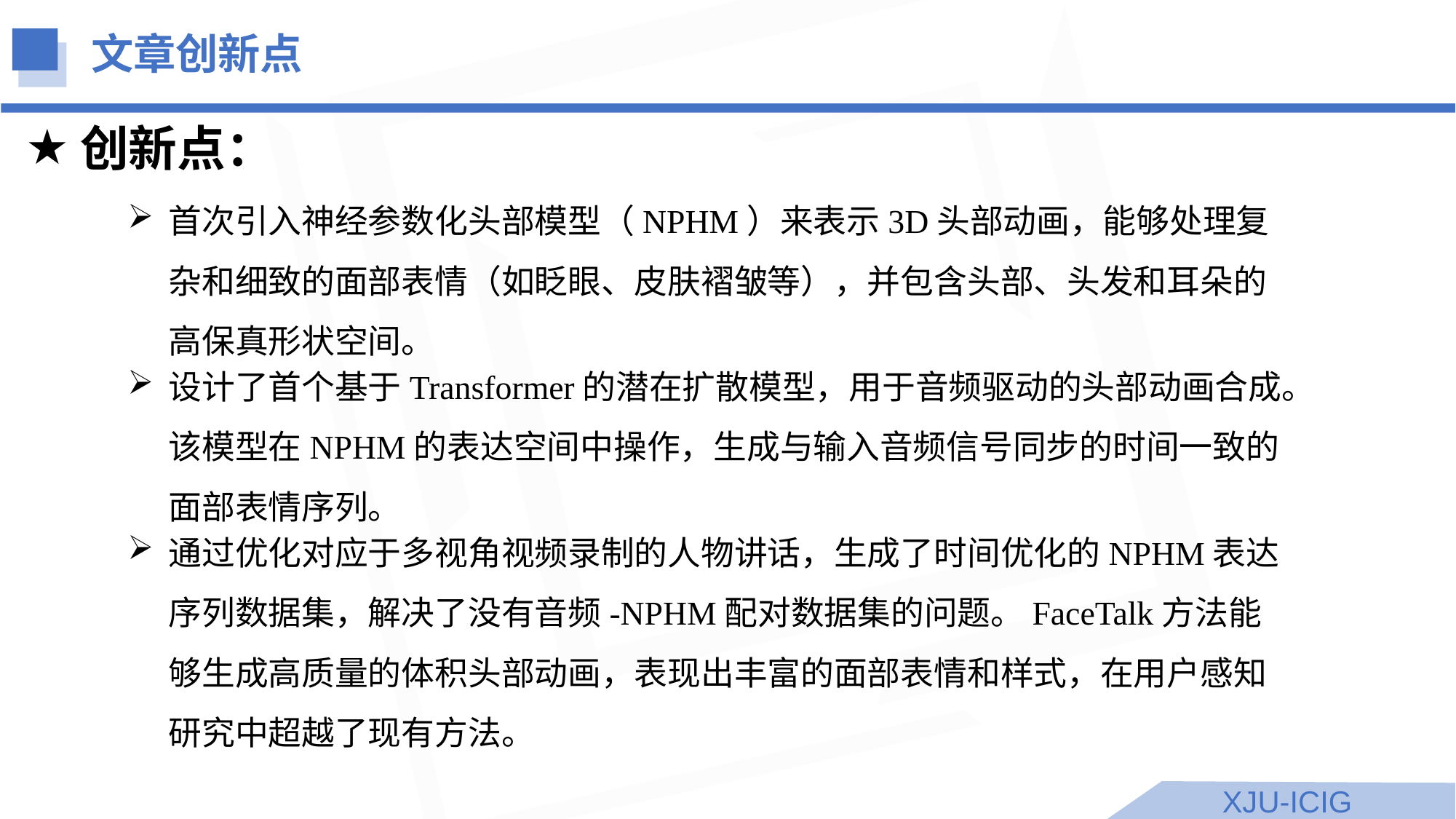

文章创新点

创新点：
首次引入神经参数化头部模型（NPHM）来表示3D头部动画，能够处理复杂和细致的面部表情（如眨眼、皮肤褶皱等），并包含头部、头发和耳朵的高保真形状空间。
设计了首个基于Transformer的潜在扩散模型，用于音频驱动的头部动画合成。该模型在NPHM的表达空间中操作，生成与输入音频信号同步的时间一致的面部表情序列。
通过优化对应于多视角视频录制的人物讲话，生成了时间优化的NPHM表达序列数据集，解决了没有音频-NPHM配对数据集的问题。FaceTalk方法能够生成高质量的体积头部动画，表现出丰富的面部表情和样式，在用户感知研究中超越了现有方法。
XJU-ICIG